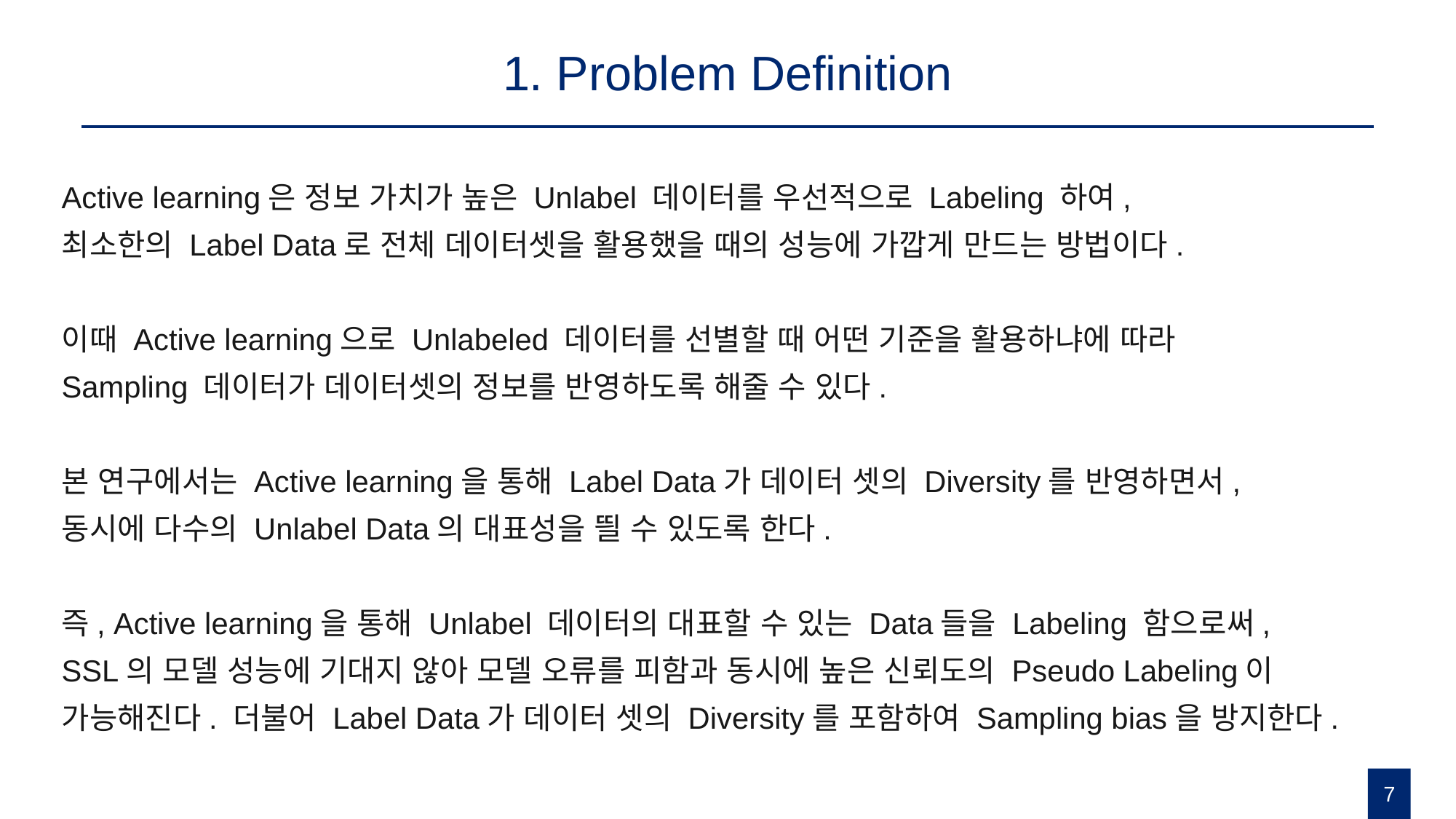

# 1. Problem Definition
Active learning은 정보 가치가 높은 Unlabel 데이터를 우선적으로 Labeling 하여,
최소한의 Label Data로 전체 데이터셋을 활용했을 때의 성능에 가깝게 만드는 방법이다.

이때 Active learning으로 Unlabeled 데이터를 선별할 때 어떤 기준을 활용하냐에 따라
Sampling 데이터가 데이터셋의 정보를 반영하도록 해줄 수 있다.

본 연구에서는 Active learning을 통해 Label Data가 데이터 셋의 Diversity를 반영하면서,
동시에 다수의 Unlabel Data의 대표성을 띌 수 있도록 한다.

즉, Active learning을 통해 Unlabel 데이터의 대표할 수 있는 Data들을 Labeling 함으로써,
SSL의 모델 성능에 기대지 않아 모델 오류를 피함과 동시에 높은 신뢰도의 Pseudo Labeling이 가능해진다. 더불어 Label Data가 데이터 셋의 Diversity를 포함하여 Sampling bias을 방지한다.